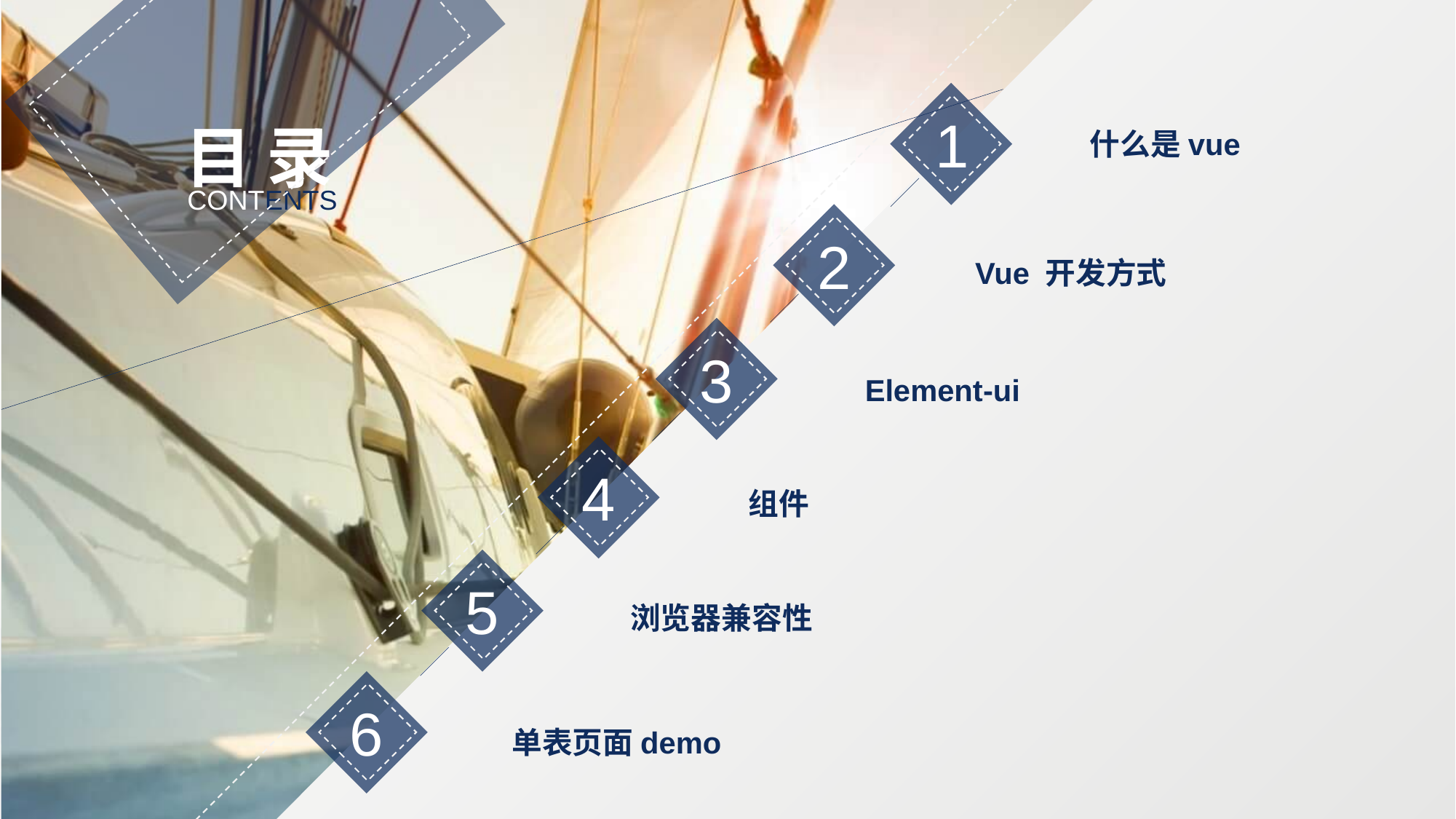

1

目 录
CONTENTS
什么是vue

2

Vue 开发方式
3

Element-ui
4

组件
5

浏览器兼容性
6

单表页面demo